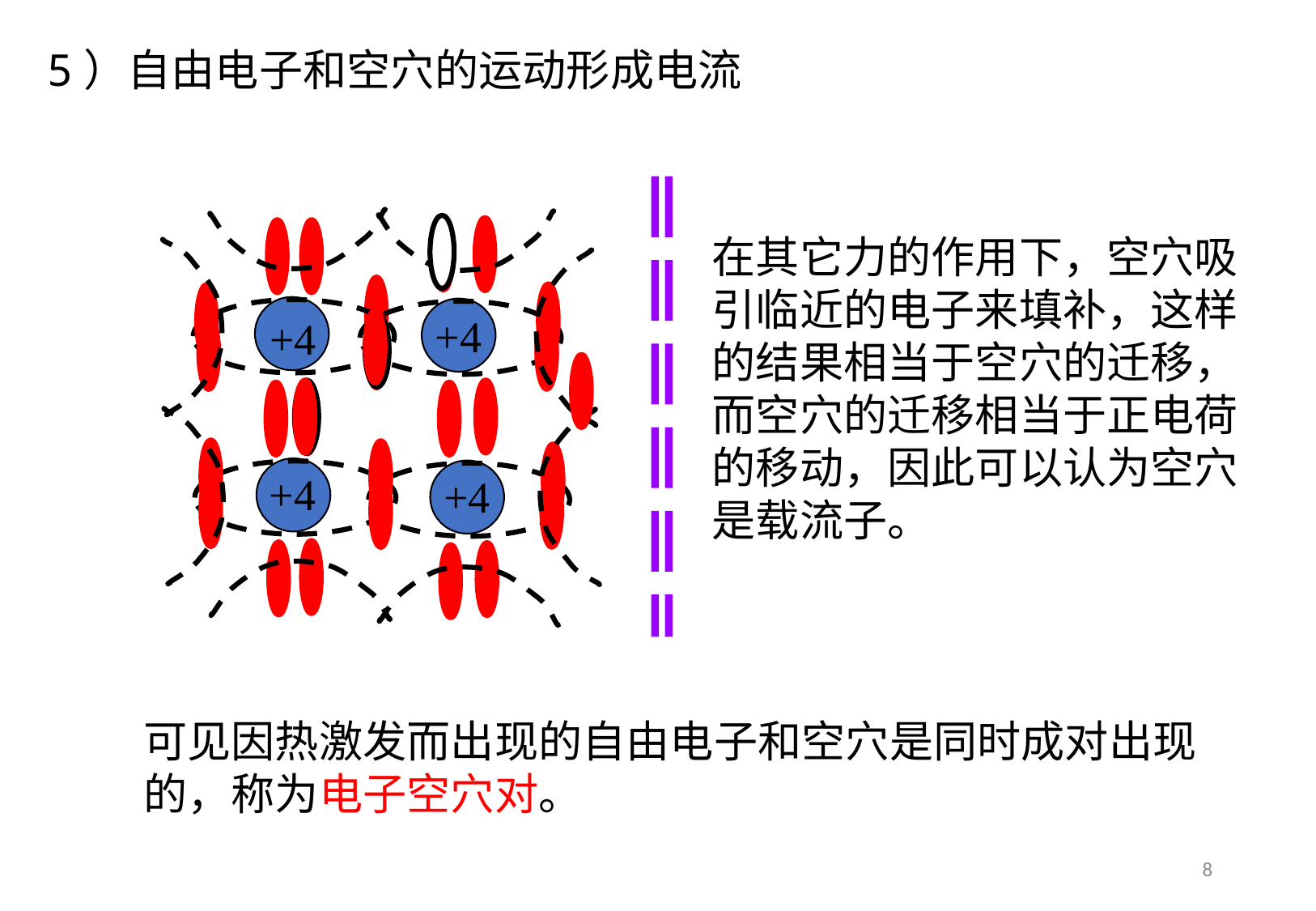

5）自由电子和空穴的运动形成电流

在其它力的作用下，空穴吸引临近的电子来填补，这样的结果相当于空穴的迁移，而空穴的迁移相当于正电荷的移动，因此可以认为空穴是载流子。
+4
+4

+4
+4
可见因热激发而出现的自由电子和空穴是同时成对出现的，称为电子空穴对。
8